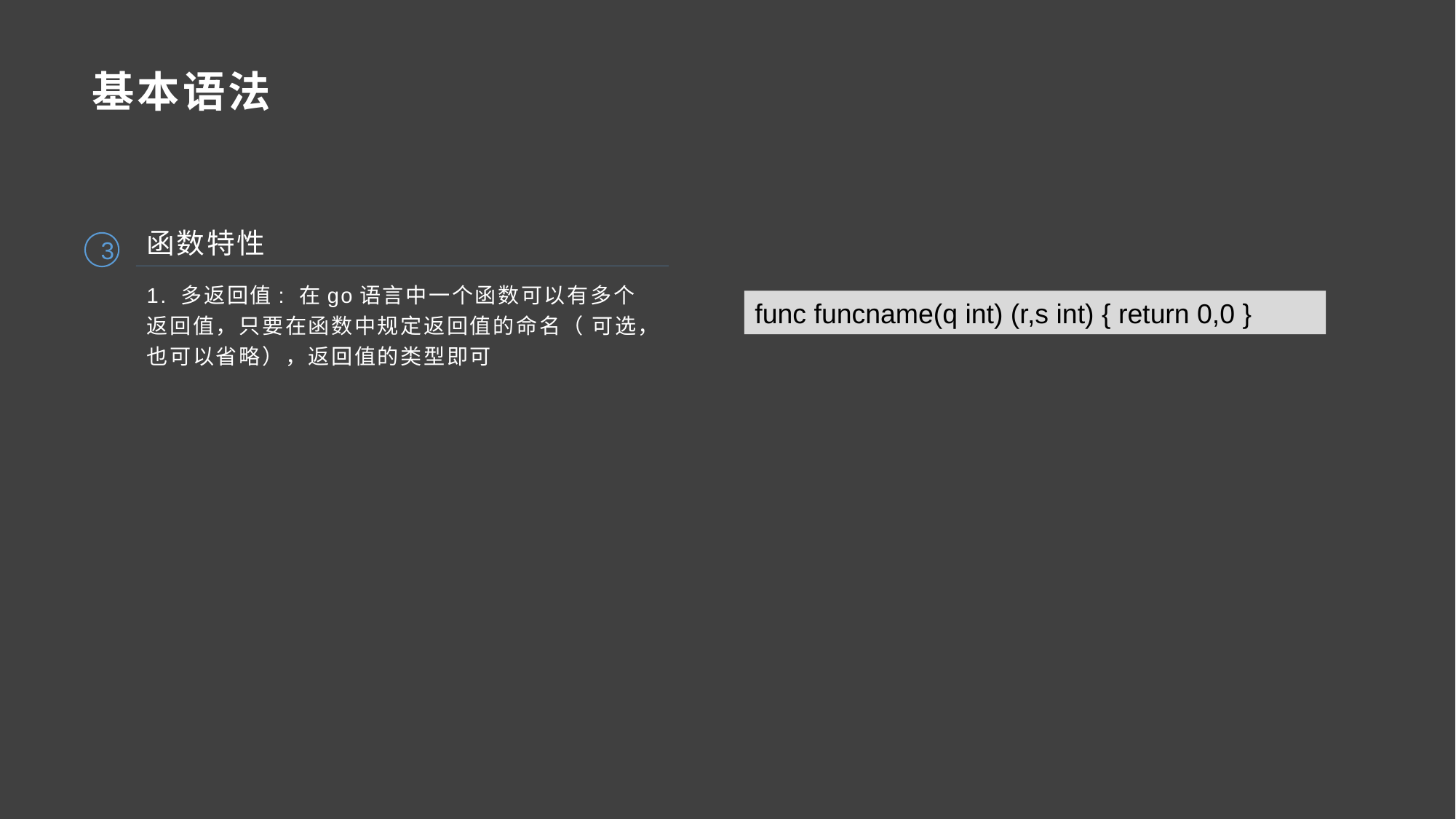

基本语法
函数特性
3
1. 多返回值: 在go语言中一个函数可以有多个返回值，只要在函数中规定返回值的命名（ 可选，也可以省略），返回值的类型即可
func funcname(q int) (r,s int) { return 0,0 }